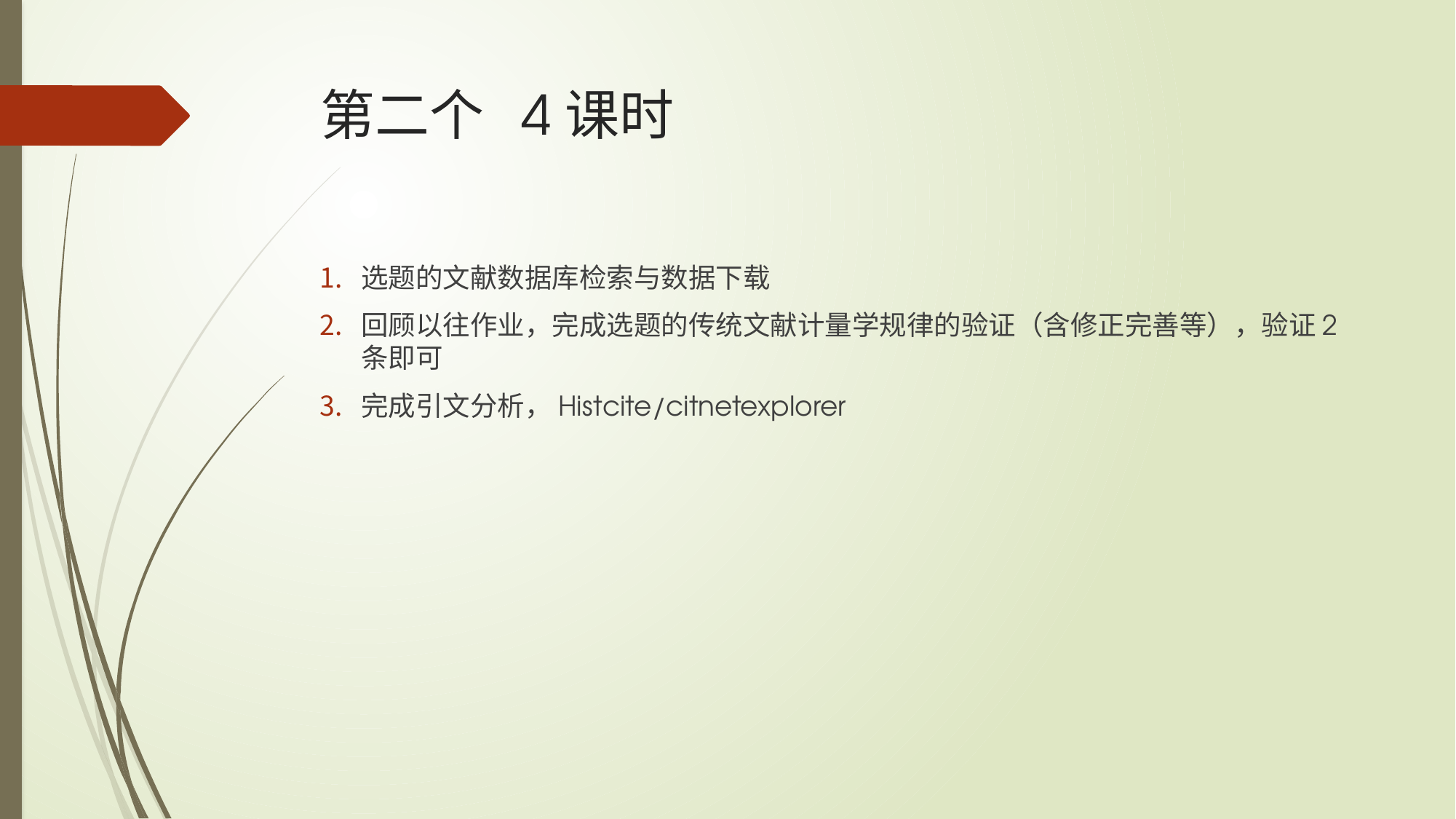

# 第二个  4课时
选题的文献数据库检索与数据下载
回顾以往作业，完成选题的传统文献计量学规律的验证（含修正完善等），验证2条即可
完成引文分析，Histcite/citnetexplorer